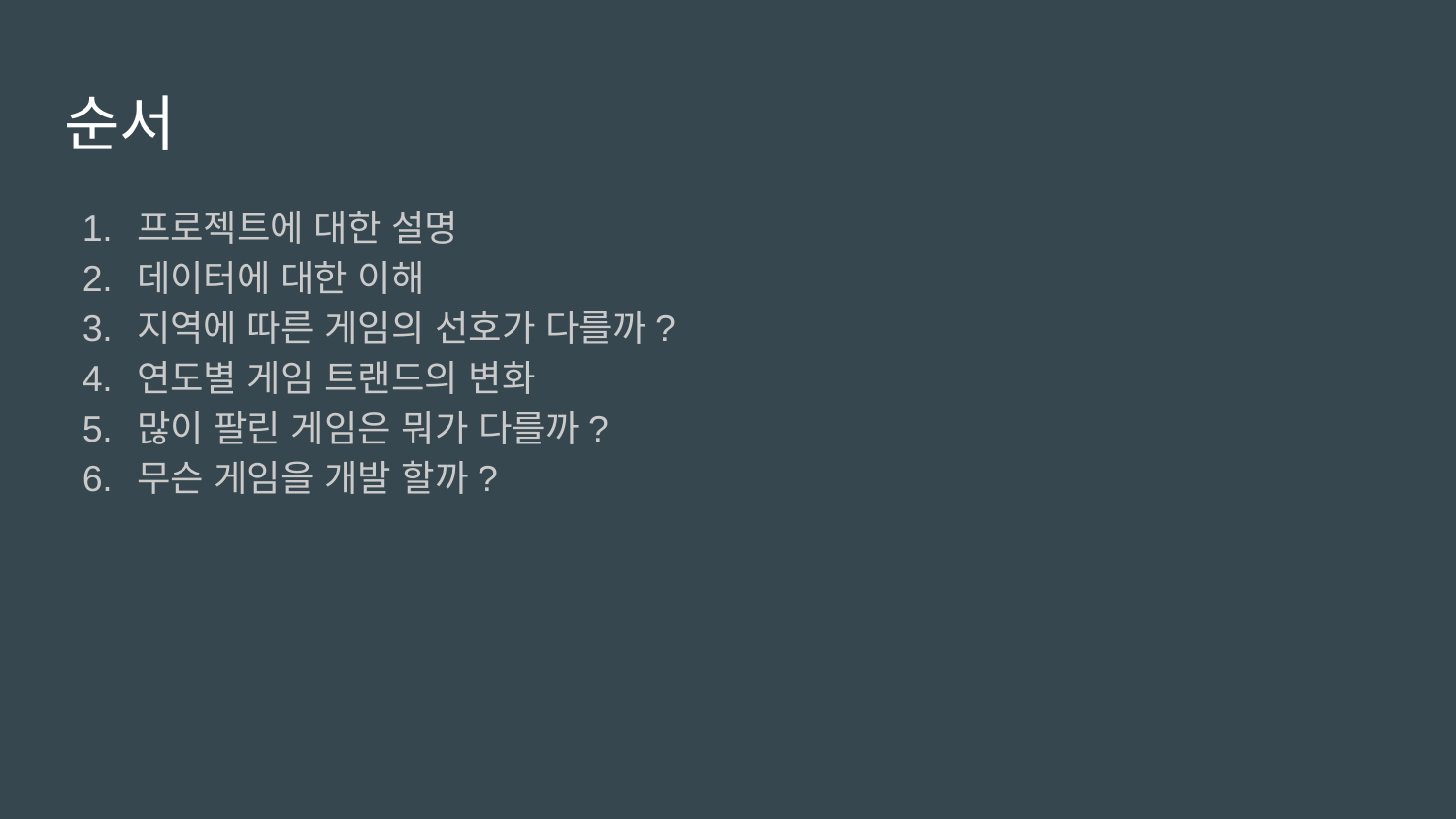

# 순서
프로젝트에 대한 설명
데이터에 대한 이해
지역에 따른 게임의 선호가 다를까?
연도별 게임 트랜드의 변화
많이 팔린 게임은 뭐가 다를까?
무슨 게임을 개발 할까?